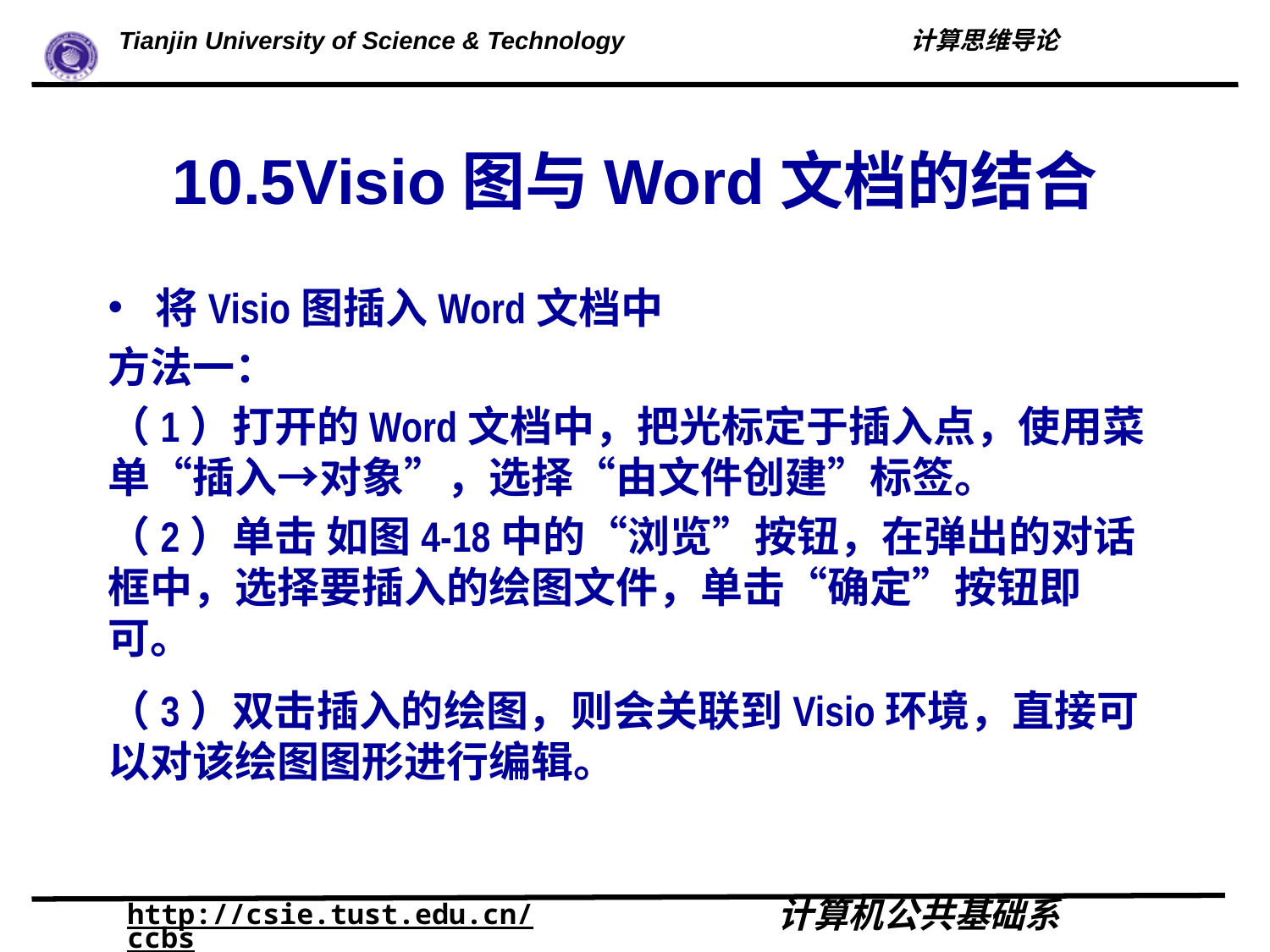

# 10.5Visio图与Word文档的结合
将Visio图插入Word文档中
方法一：
（1）打开的Word文档中，把光标定于插入点，使用菜单“插入→对象”，选择“由文件创建”标签。
（2）单击 如图4-18中的“浏览”按钮，在弹出的对话框中，选择要插入的绘图文件，单击“确定”按钮即可。
（3）双击插入的绘图，则会关联到Visio环境，直接可以对该绘图图形进行编辑。